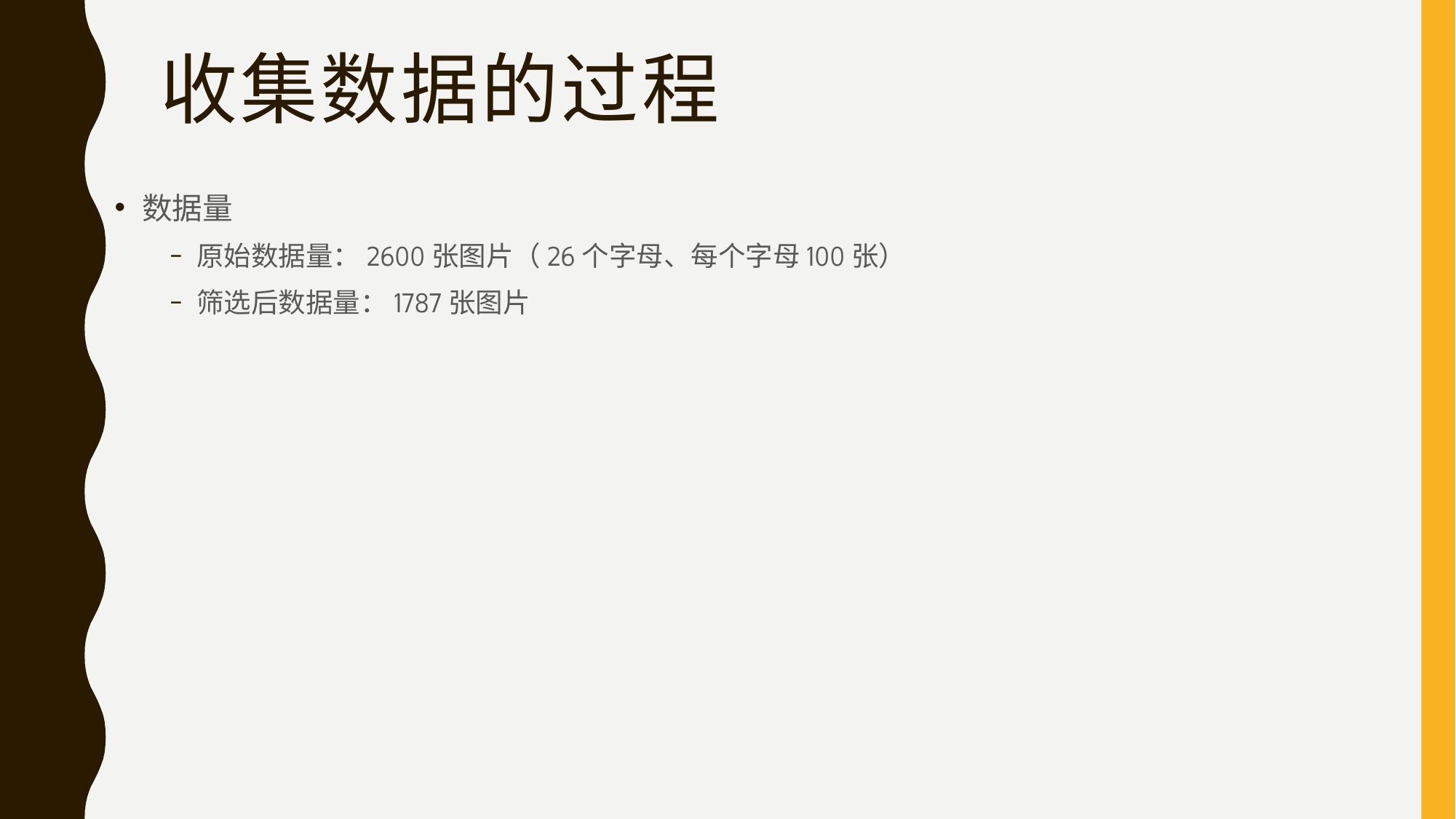

# 收集数据的过程

数据量
原始数据量：2600张图片（26个字母、每个字母100张）
筛选后数据量：1787张图片